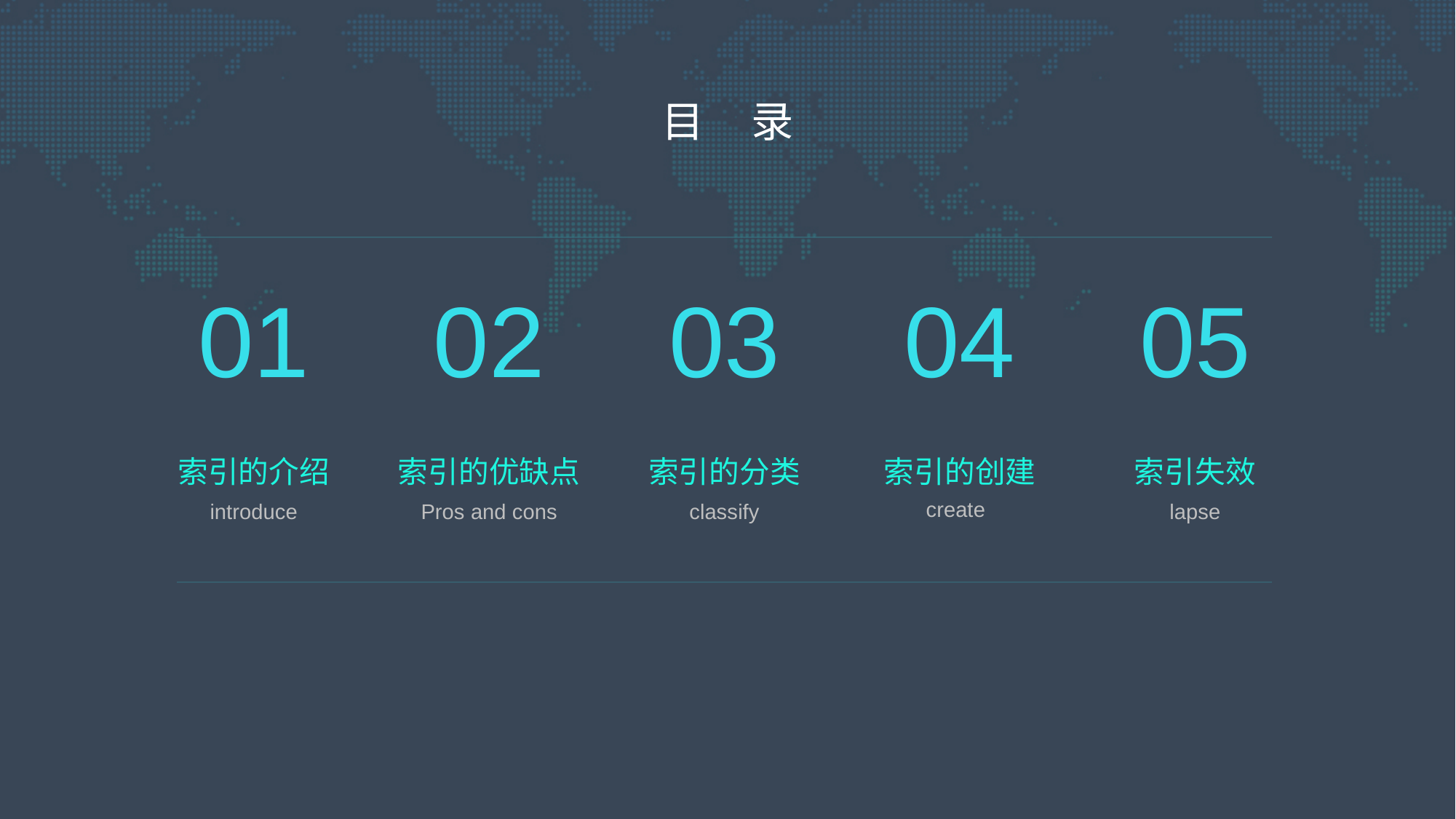

目     录
01
02
03
04
05
索引的介绍
索引的优缺点
索引的分类
索引的创建
索引失效
create
introduce
Pros and cons
classify
lapse